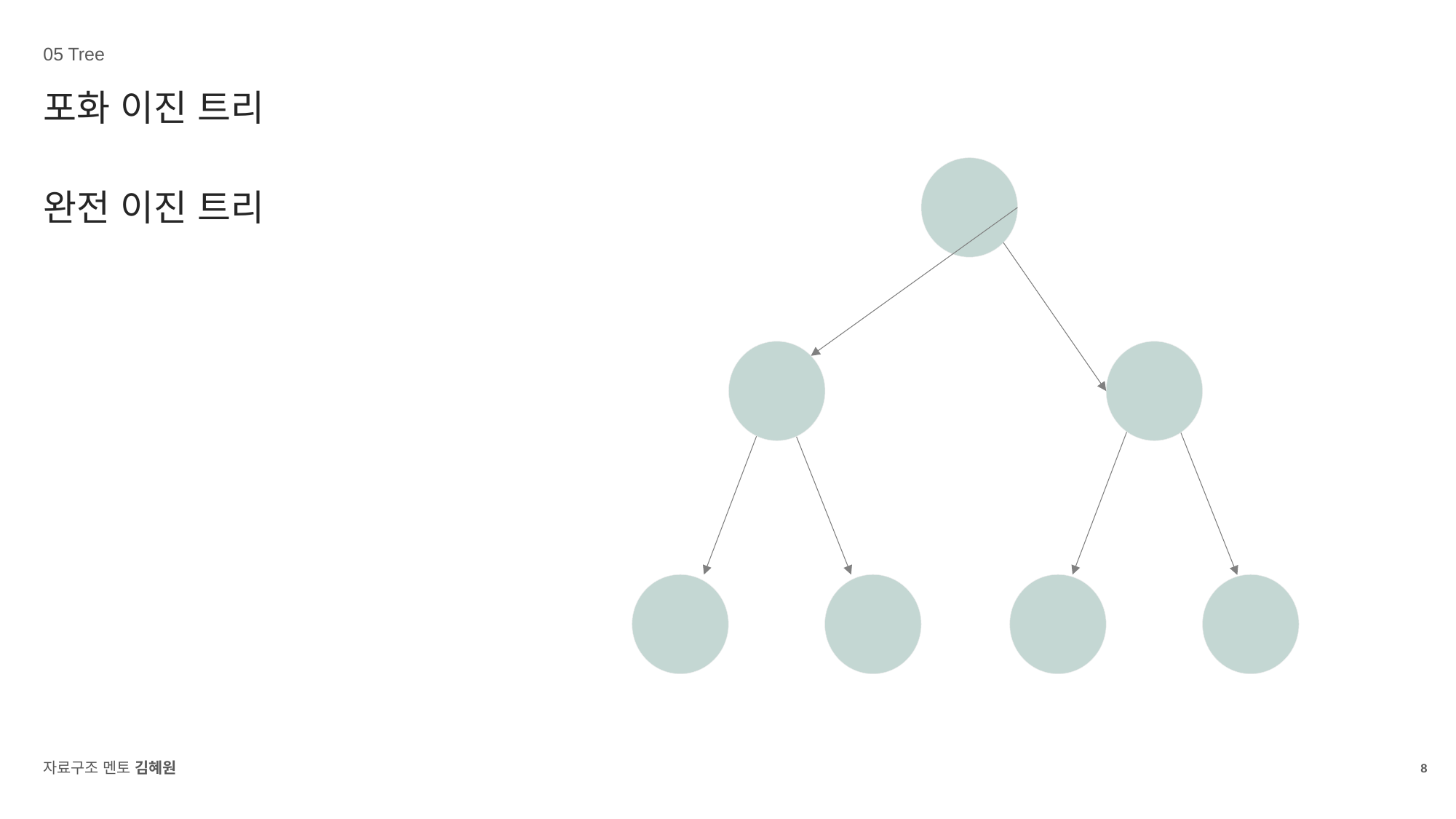

05 Tree
포화 이진 트리

완전 이진 트리